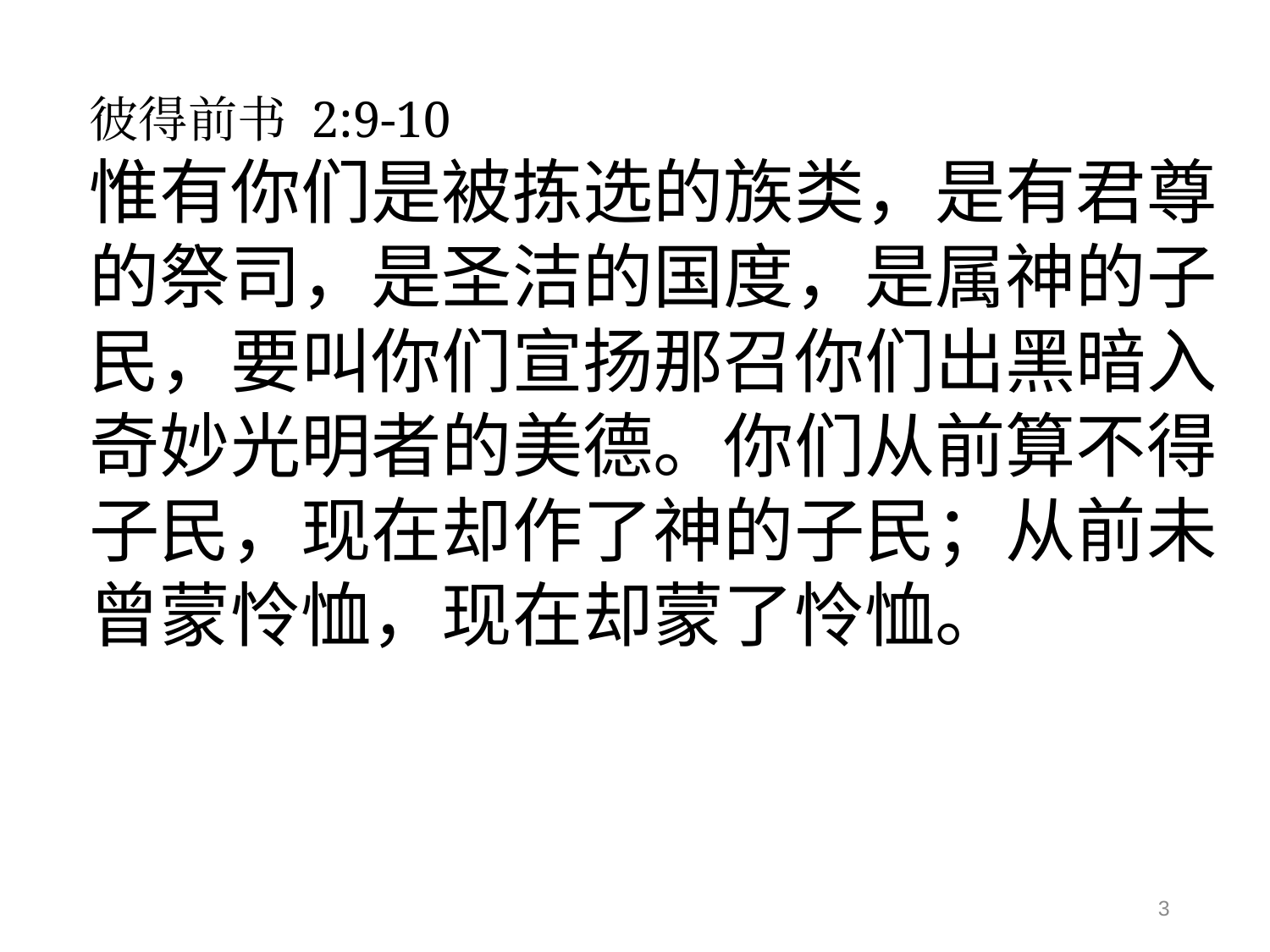

彼得前书 2:9-10
惟有你们是被拣选的族类，是有君尊的祭司，是圣洁的国度，是属神的子民，要叫你们宣扬那召你们出黑暗入奇妙光明者的美德。你们从前算不得子民，现在却作了神的子民；从前未曾蒙怜恤，现在却蒙了怜恤。
3